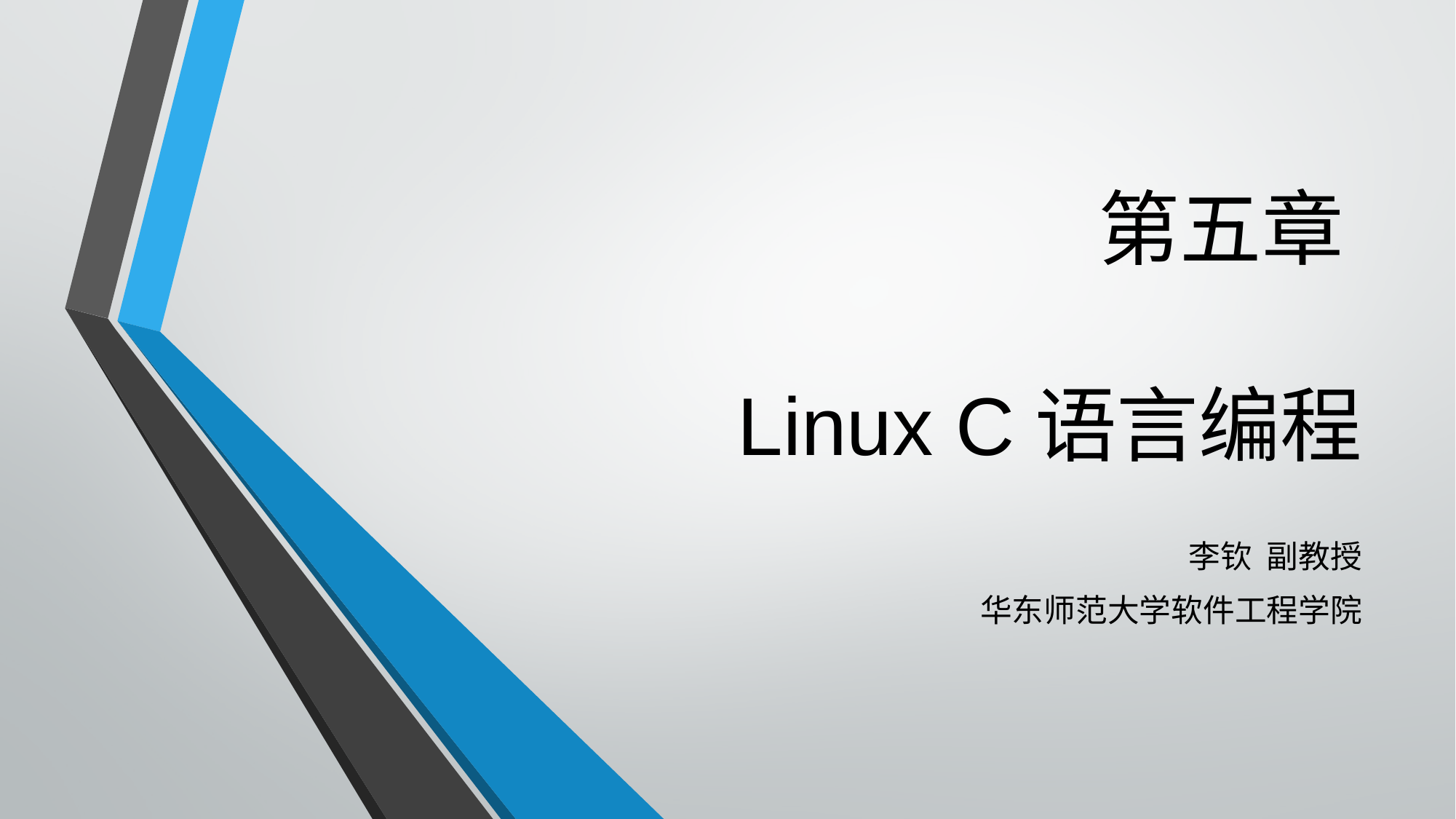

# 第五章 Linux C语言编程

李钦  副教授
华东师范大学软件工程学院